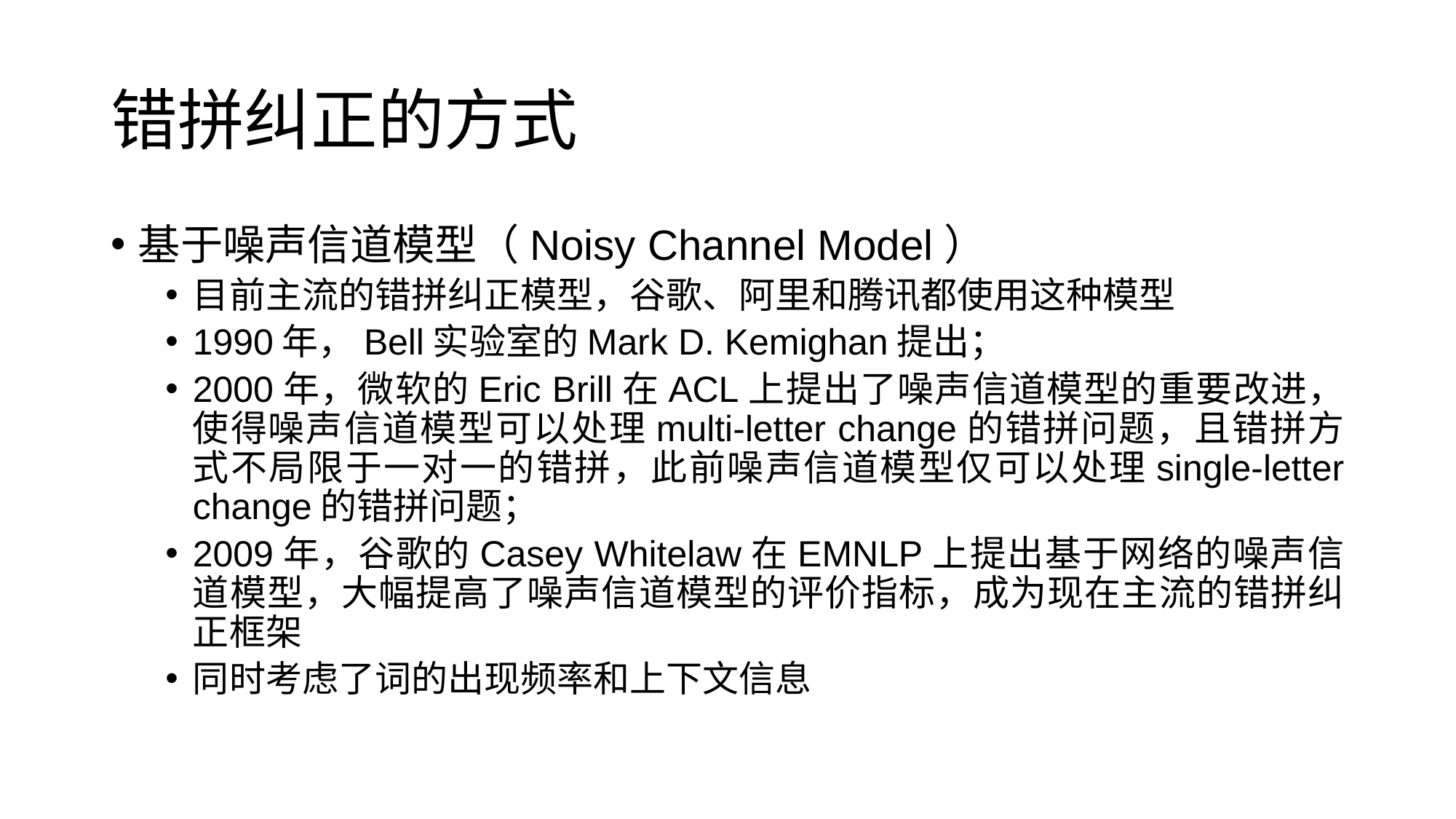

# 错拼纠正的方式
基于噪声信道模型（Noisy Channel Model）
目前主流的错拼纠正模型，谷歌、阿里和腾讯都使用这种模型
1990年，Bell实验室的Mark D. Kemighan提出；
2000年，微软的Eric Brill在ACL上提出了噪声信道模型的重要改进，使得噪声信道模型可以处理multi-letter change的错拼问题，且错拼方式不局限于一对一的错拼，此前噪声信道模型仅可以处理single-letter change的错拼问题；
2009年，谷歌的Casey Whitelaw在EMNLP上提出基于网络的噪声信道模型，大幅提高了噪声信道模型的评价指标，成为现在主流的错拼纠正框架
同时考虑了词的出现频率和上下文信息